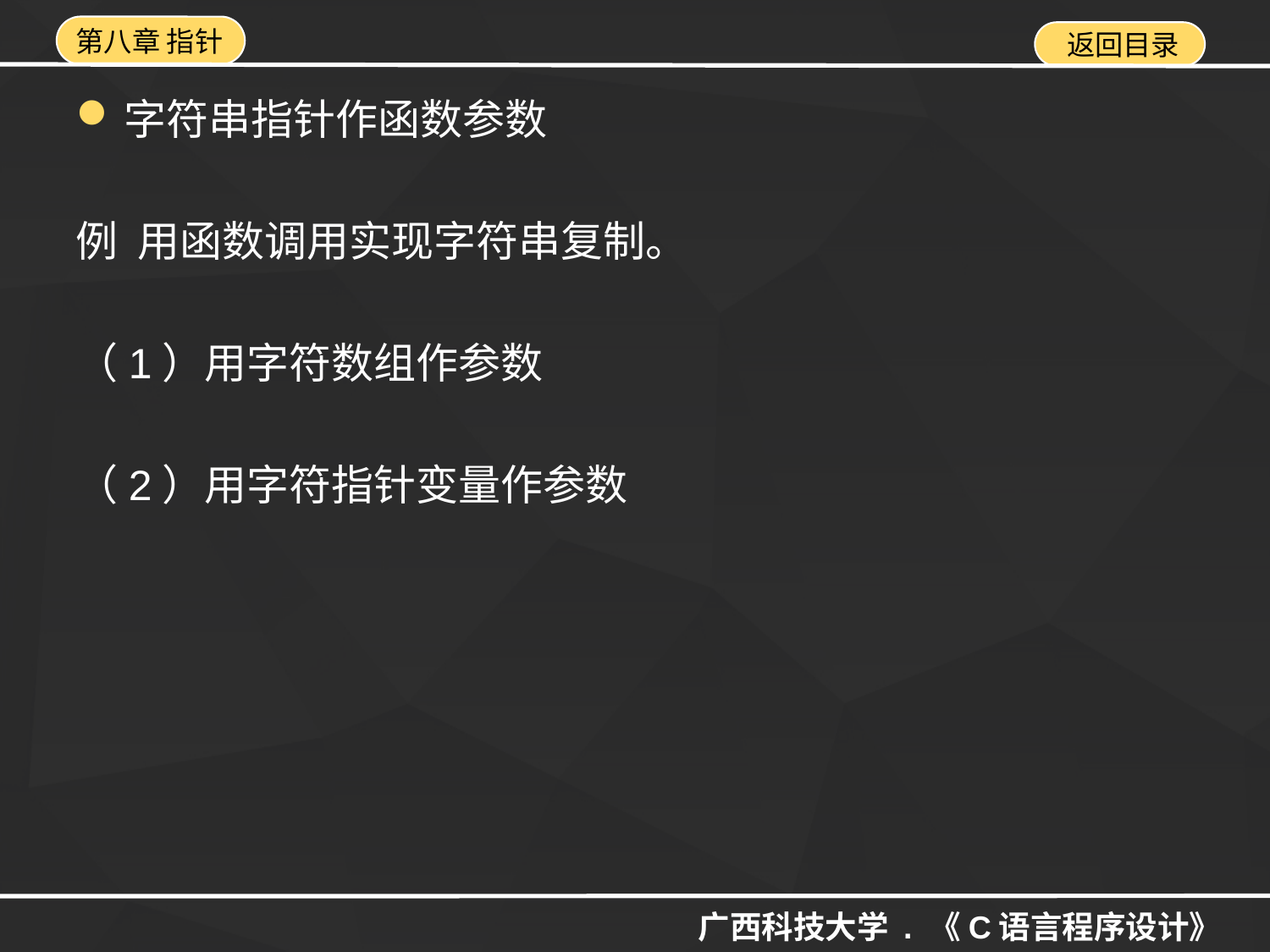

字符串指针作函数参数

例  用函数调用实现字符串复制。

（1）用字符数组作参数

（2）用字符指针变量作参数